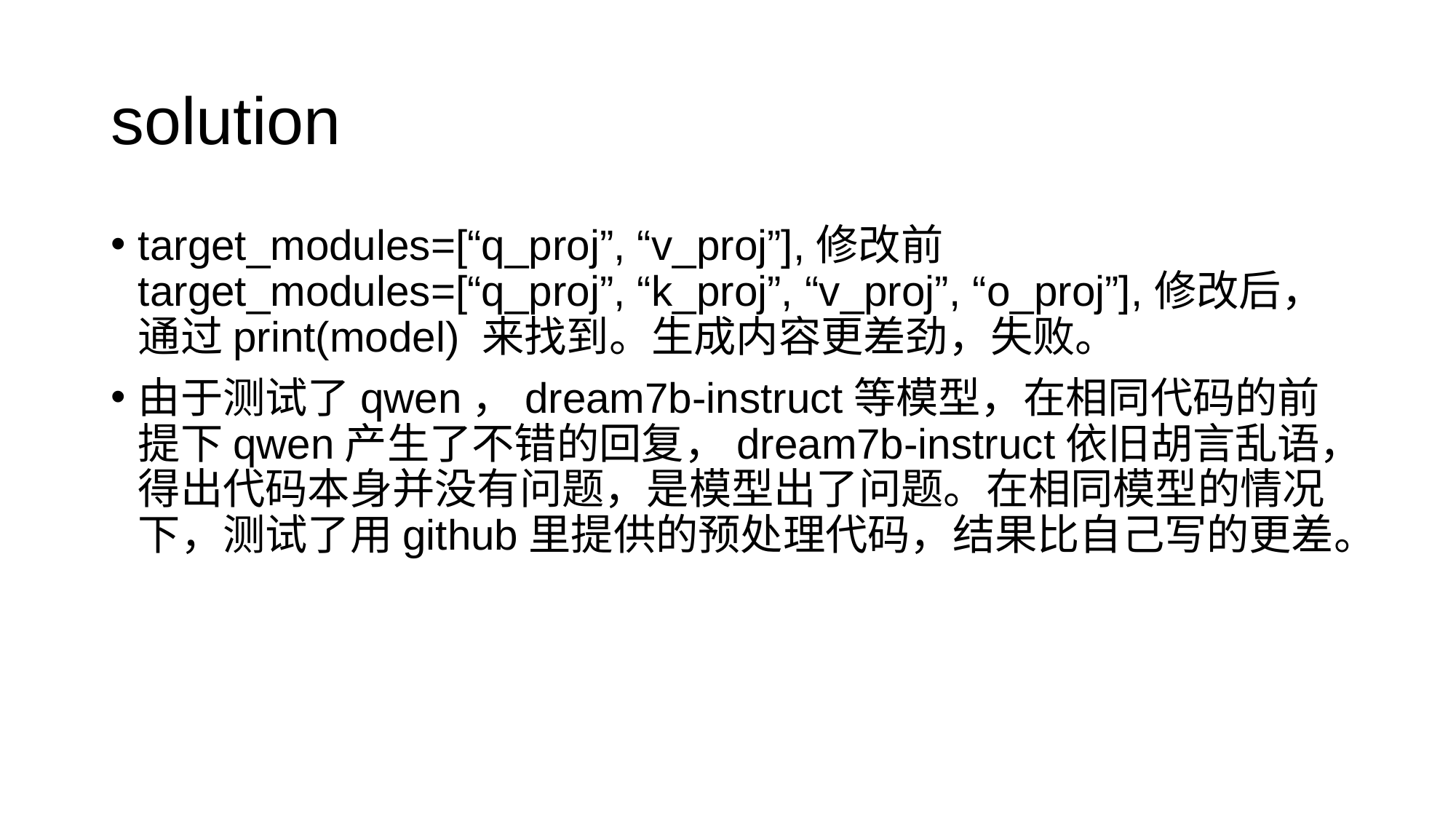

# solution
target_modules=[“q_proj”, “v_proj”],修改前target_modules=[“q_proj”, “k_proj”, “v_proj”, “o_proj”],修改后，通过print(model) 来找到。生成内容更差劲，失败。
由于测试了qwen，dream7b-instruct等模型，在相同代码的前提下qwen产生了不错的回复，dream7b-instruct依旧胡言乱语，得出代码本身并没有问题，是模型出了问题。在相同模型的情况下，测试了用github里提供的预处理代码，结果比自己写的更差。